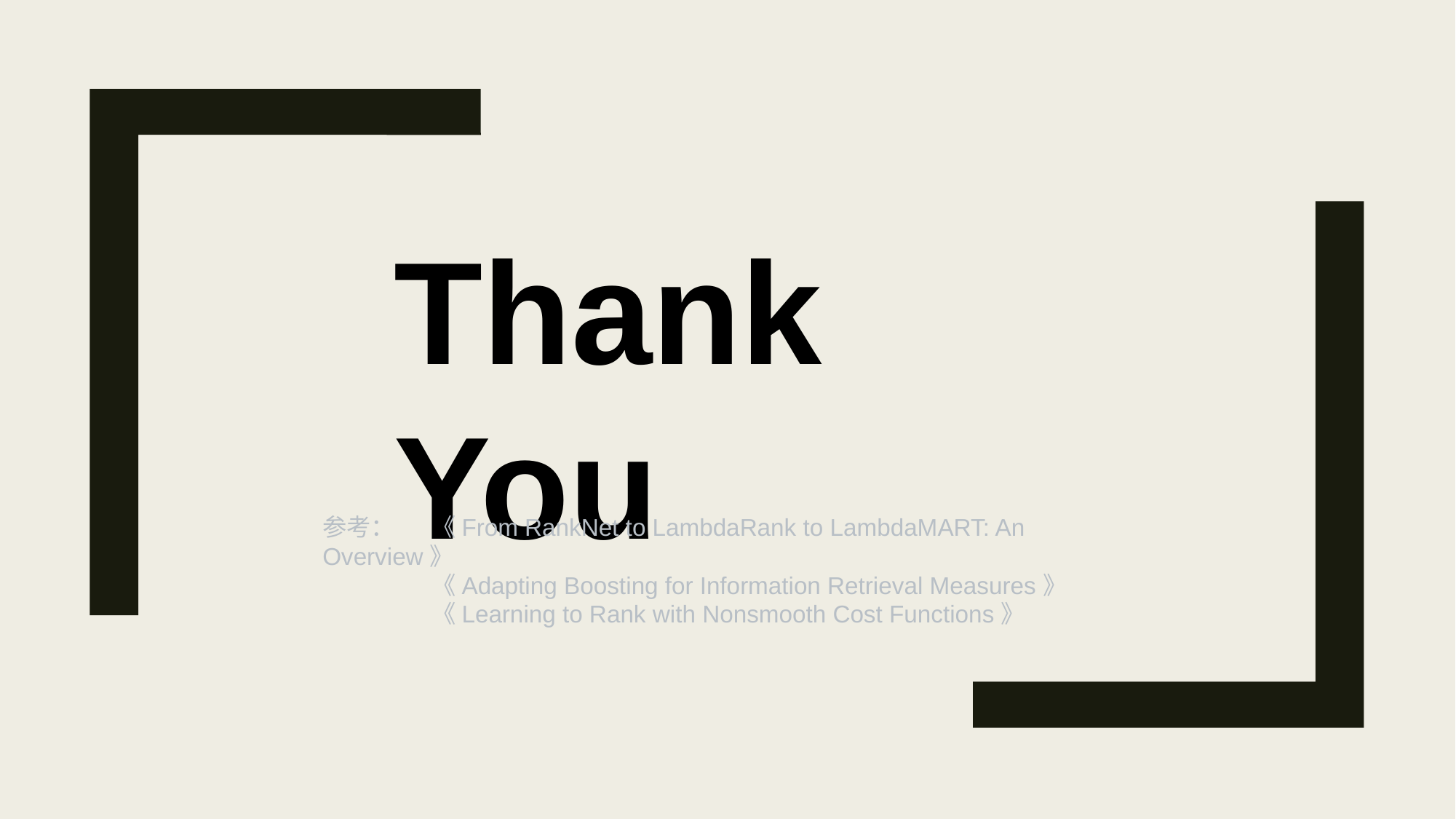

# Thank You

参考： 	《From RankNet to LambdaRank to LambdaMART: An Overview》
	《Adapting Boosting for Information Retrieval Measures》
	《Learning to Rank with Nonsmooth Cost Functions》